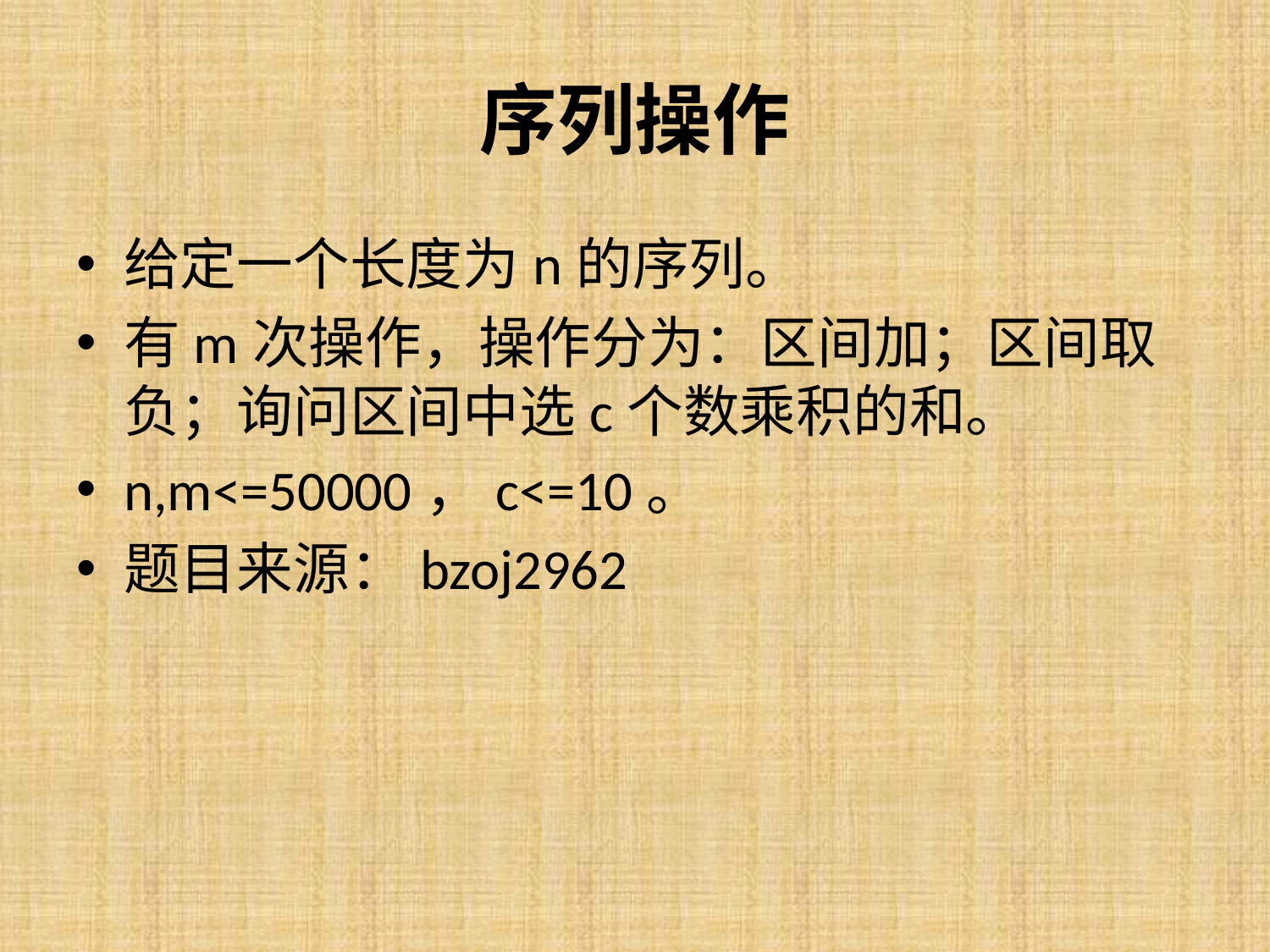

# 序列操作
给定一个长度为n的序列。
有m次操作，操作分为：区间加；区间取负；询问区间中选c个数乘积的和。
n,m<=50000，c<=10。
题目来源：bzoj2962